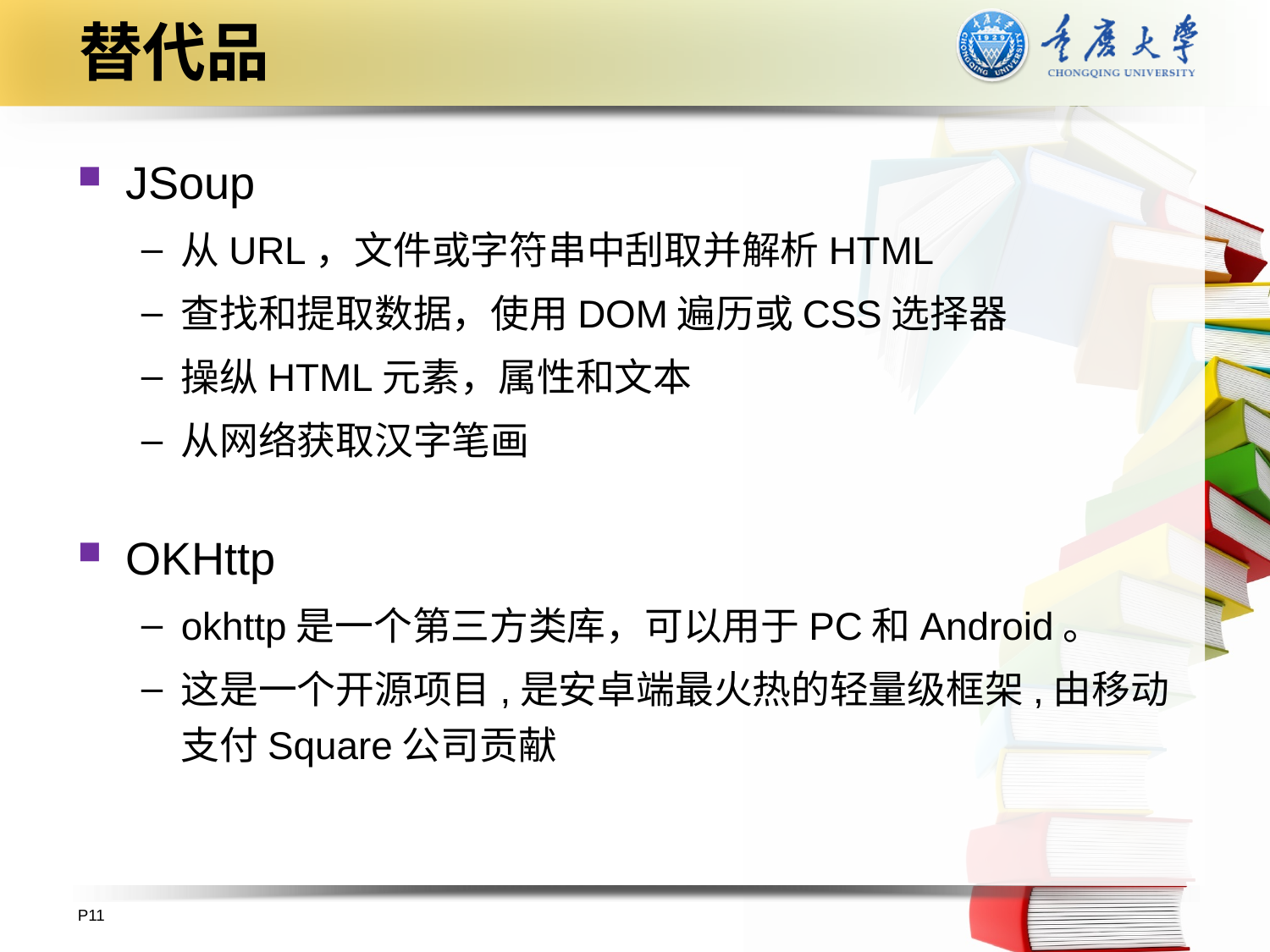

# 替代品
JSoup
从URL，文件或字符串中刮取并解析HTML
查找和提取数据，使用DOM遍历或CSS选择器
操纵HTML元素，属性和文本
从网络获取汉字笔画

OKHttp
okhttp是一个第三方类库，可以用于PC和Android。
这是一个开源项目,是安卓端最火热的轻量级框架,由移动支付Square公司贡献

P11